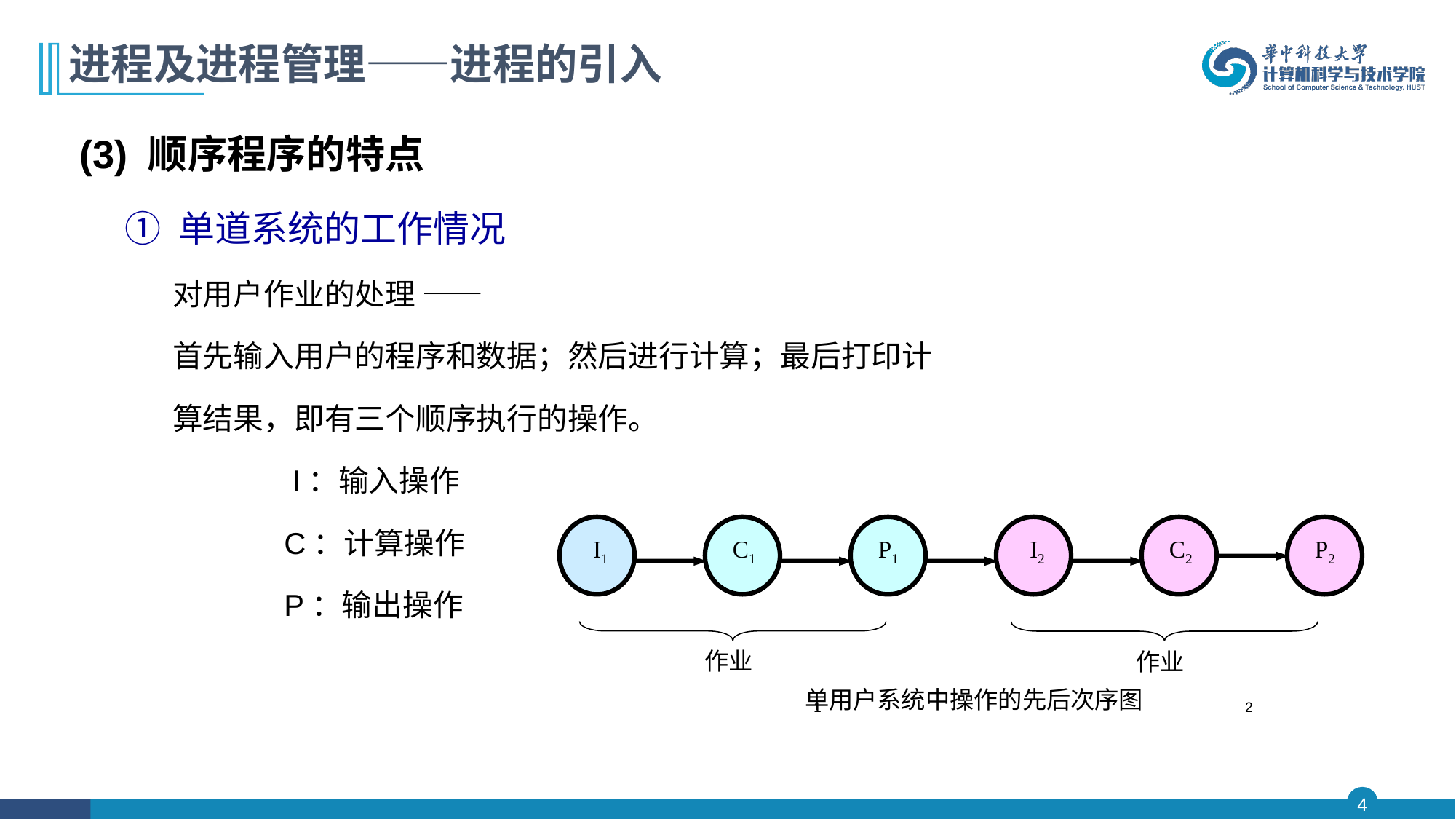

# 进程及进程管理——进程的引入
 (3) 顺序程序的特点
① 单道系统的工作情况
      对用户作业的处理 ——
      首先输入用户的程序和数据；然后进行计算；最后打印计
      算结果，即有三个顺序执行的操作。
                    I：输入操作
                   C：计算操作
                   P：输出操作
  I1
 C1
 P1
  I2
 C2
 P2

作业1

作业2
单用户系统中操作的先后次序图